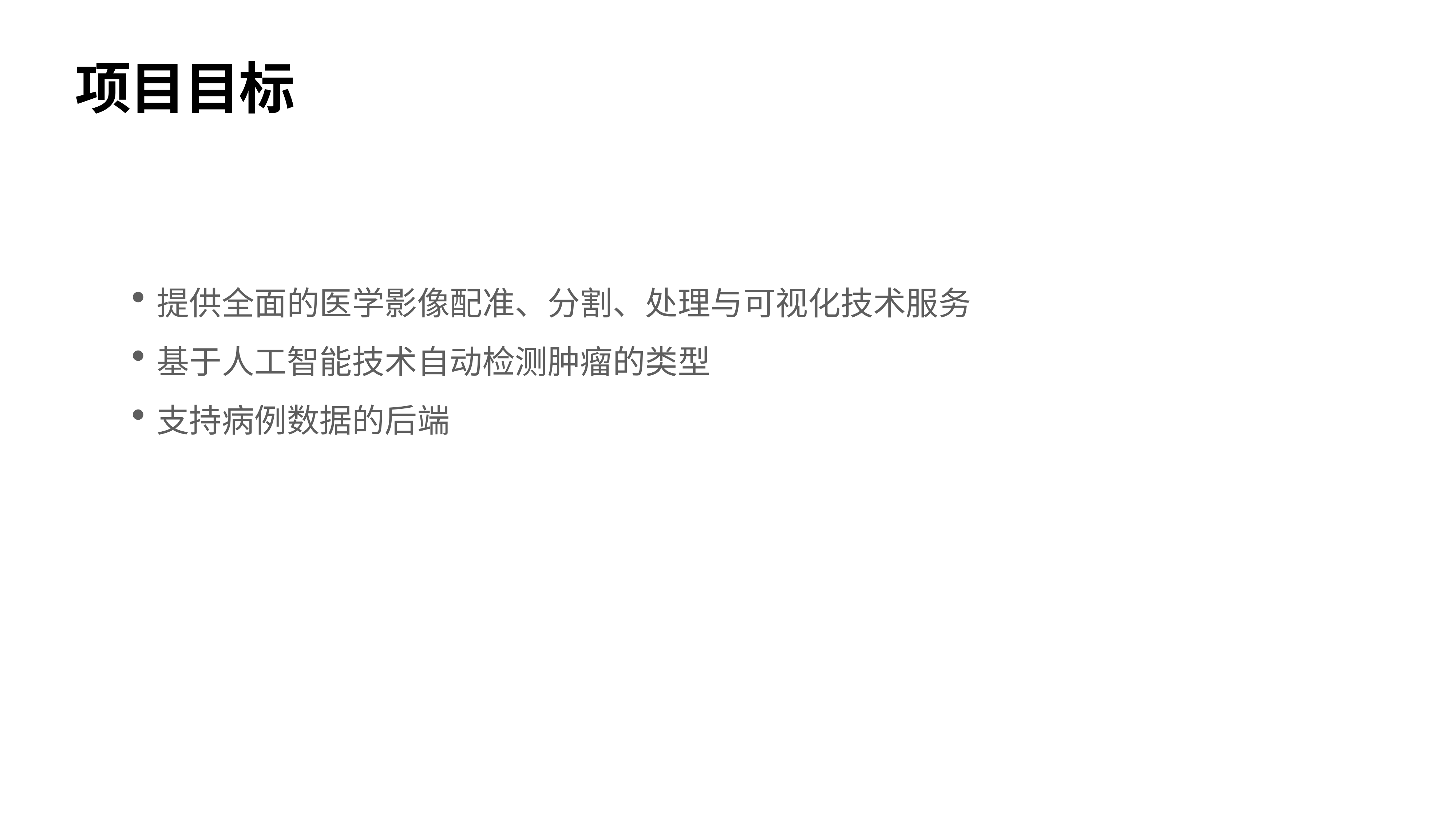

# 项目目标

提供全面的医学影像配准、分割、处理与可视化技术服务
基于人工智能技术自动检测肿瘤的类型
支持病例数据的后端